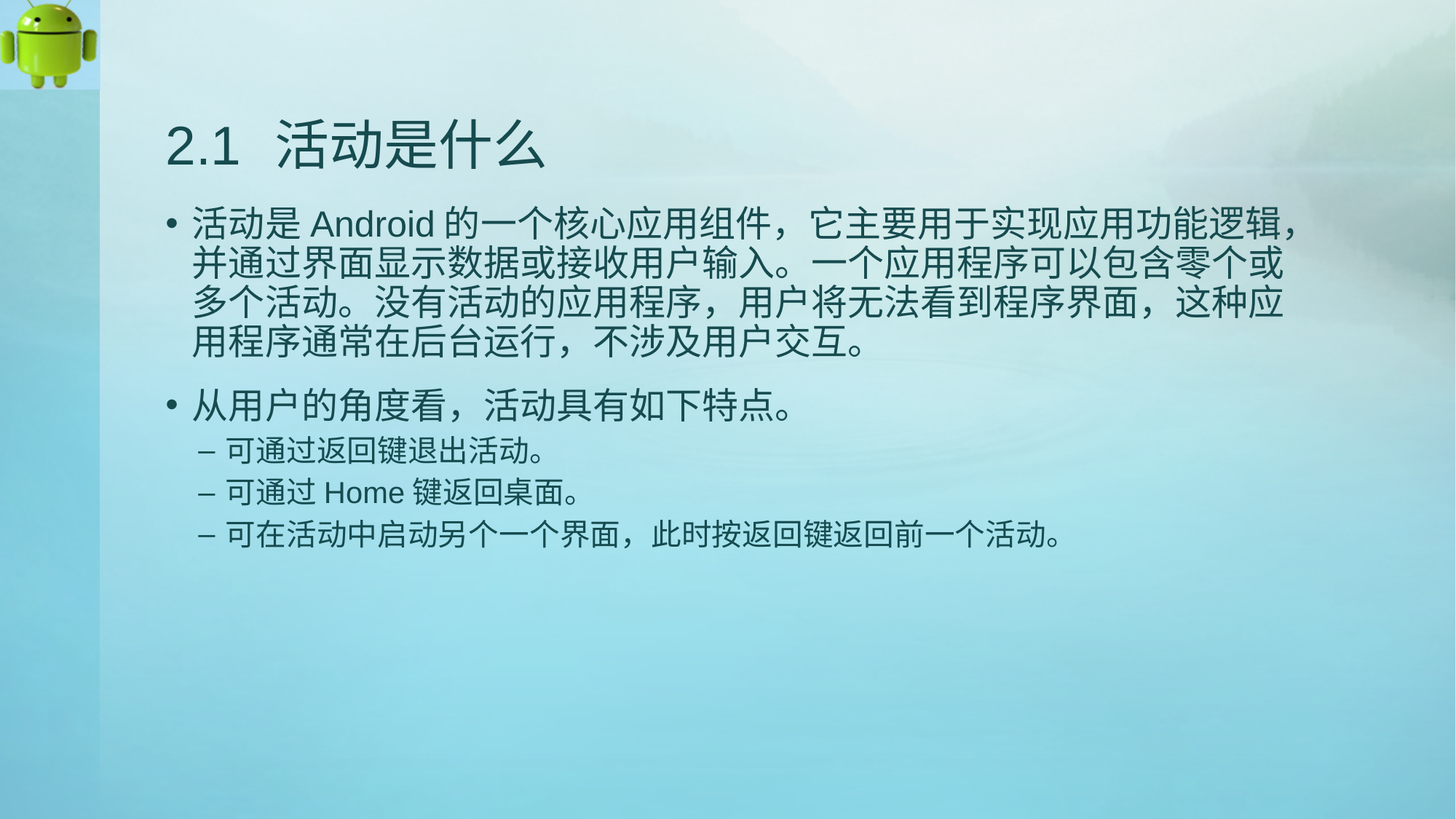

# 2.1	活动是什么
活动是Android的一个核心应用组件，它主要用于实现应用功能逻辑，并通过界面显示数据或接收用户输入。一个应用程序可以包含零个或多个活动。没有活动的应用程序，用户将无法看到程序界面，这种应用程序通常在后台运行，不涉及用户交互。
从用户的角度看，活动具有如下特点。
可通过返回键退出活动。
可通过Home键返回桌面。
可在活动中启动另个一个界面，此时按返回键返回前一个活动。